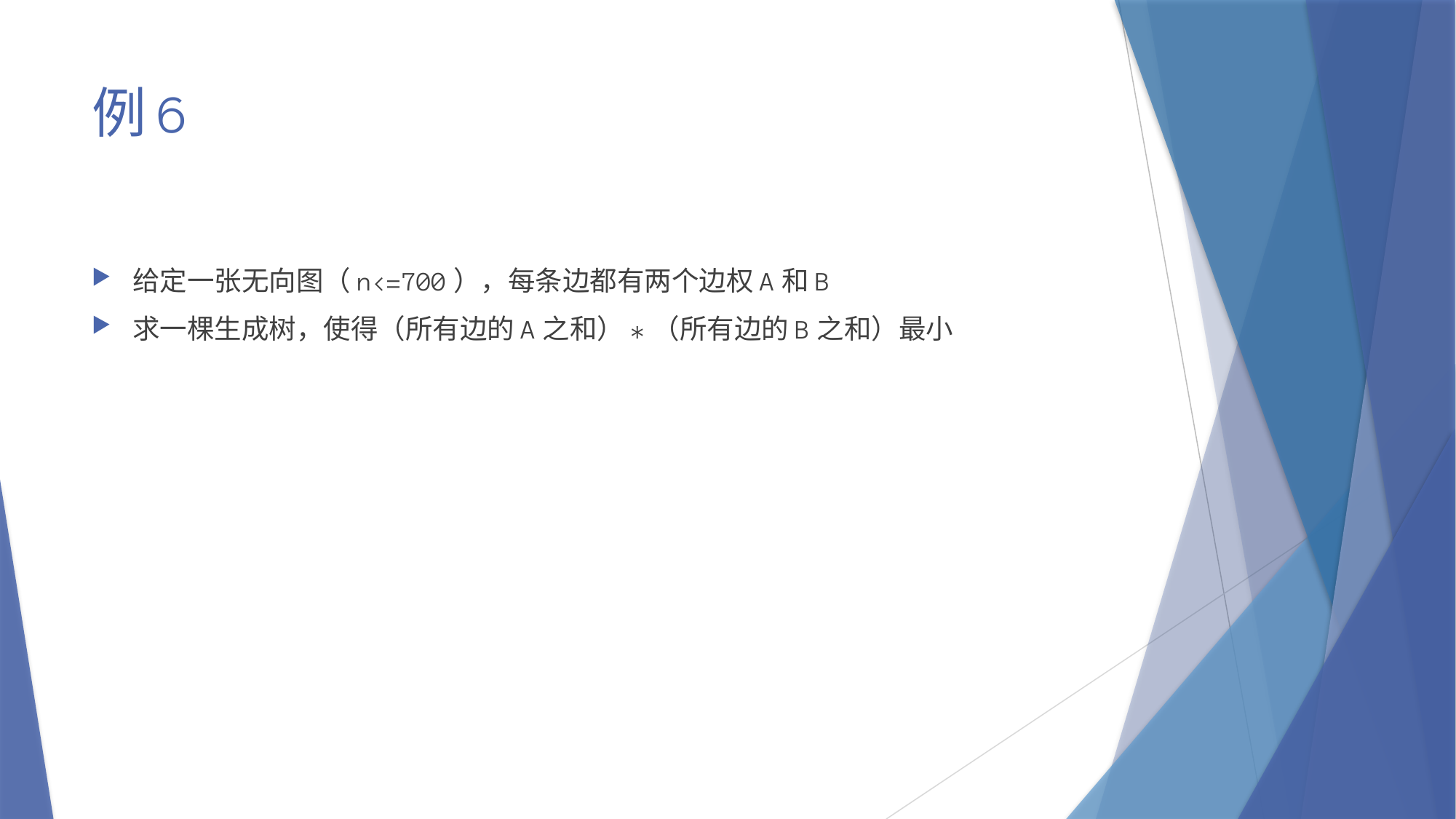

# 例6
给定一张无向图（n<=700），每条边都有两个边权A和B
求一棵生成树，使得（所有边的A之和）*（所有边的B之和）最小